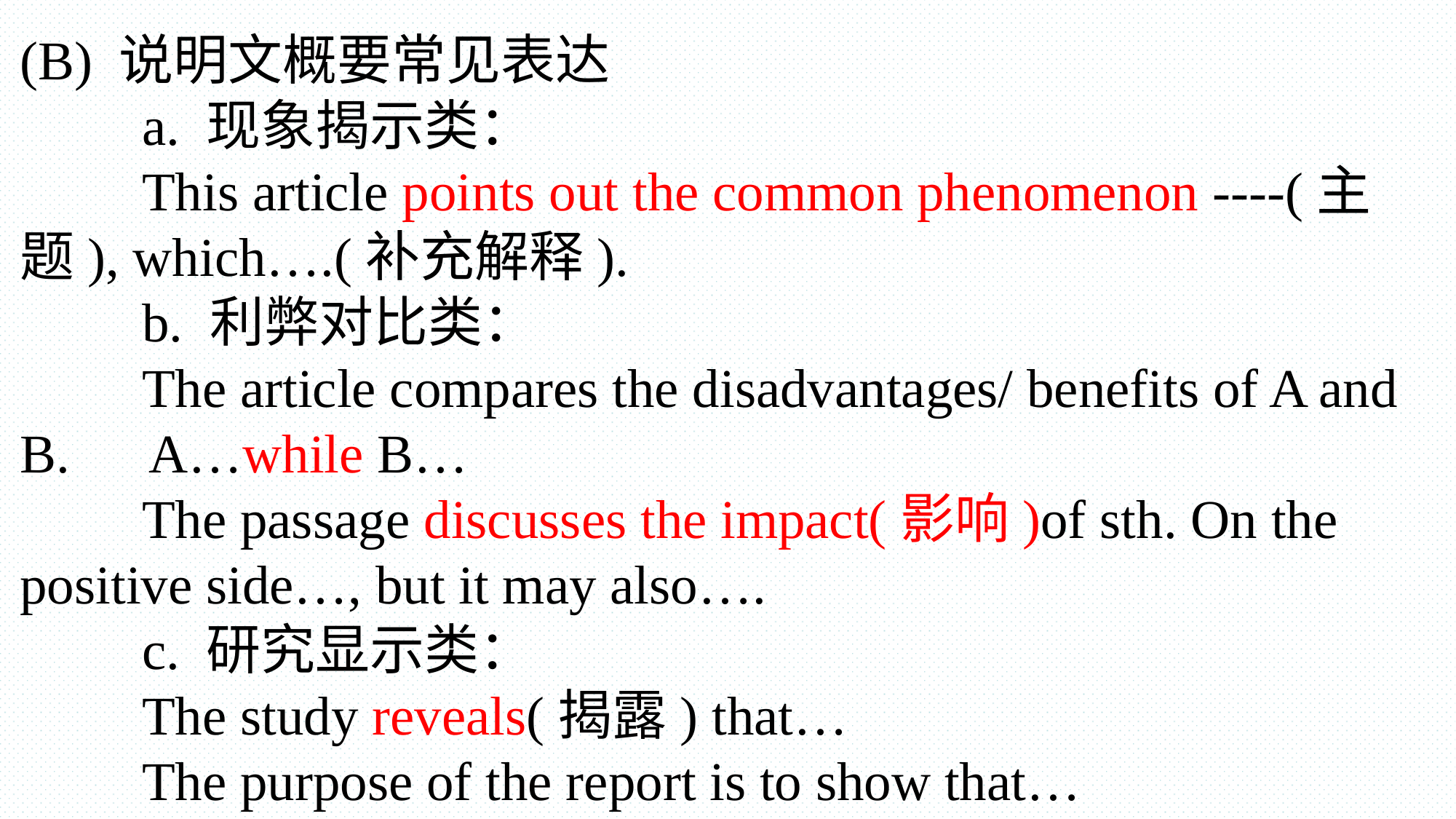

(B) 说明文概要常见表达
　　a. 现象揭示类：
　　This article points out the common phenomenon ----(主题), which….(补充解释).
　　b. 利弊对比类：
　　The article compares the disadvantages/ benefits of A and B.      A…while B…
　　The passage discusses the impact(影响)of sth. On the positive side…, but it may also….
　　c. 研究显示类：
　　The study reveals(揭露) that…
　　The purpose of the report is to show that…